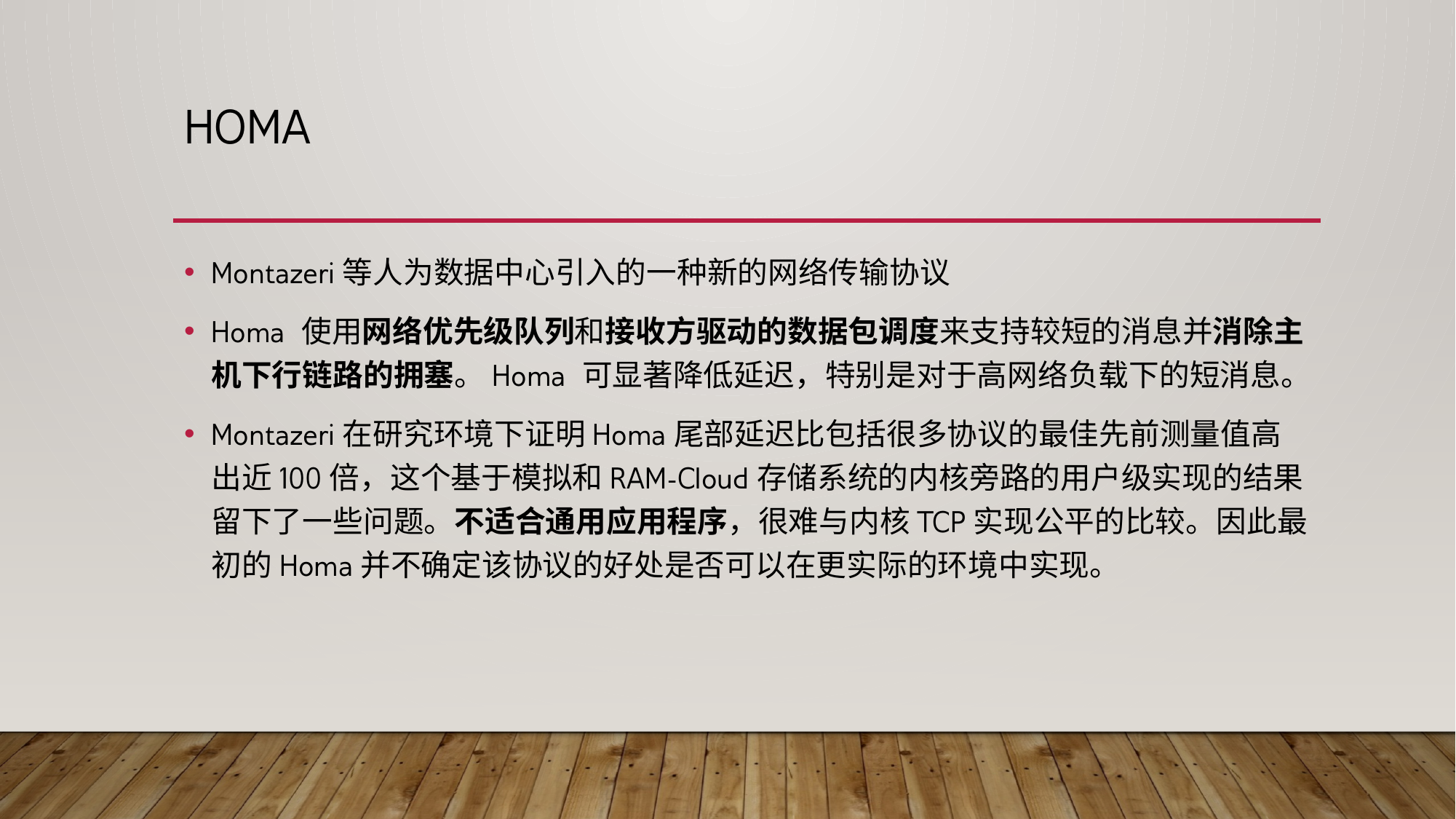

# Homa
Montazeri等人为数据中心引入的一种新的网络传输协议
Homa 使用网络优先级队列和接收方驱动的数据包调度来支持较短的消息并消除主机下行链路的拥塞。Homa 可显著降低延迟，特别是对于高网络负载下的短消息。
Montazeri在研究环境下证明Homa尾部延迟比包括很多协议的最佳先前测量值高出近100倍，这个基于模拟和RAM-Cloud存储系统的内核旁路的用户级实现的结果留下了一些问题。不适合通用应用程序，很难与内核TCP实现公平的比较。因此最初的Homa并不确定该协议的好处是否可以在更实际的环境中实现。